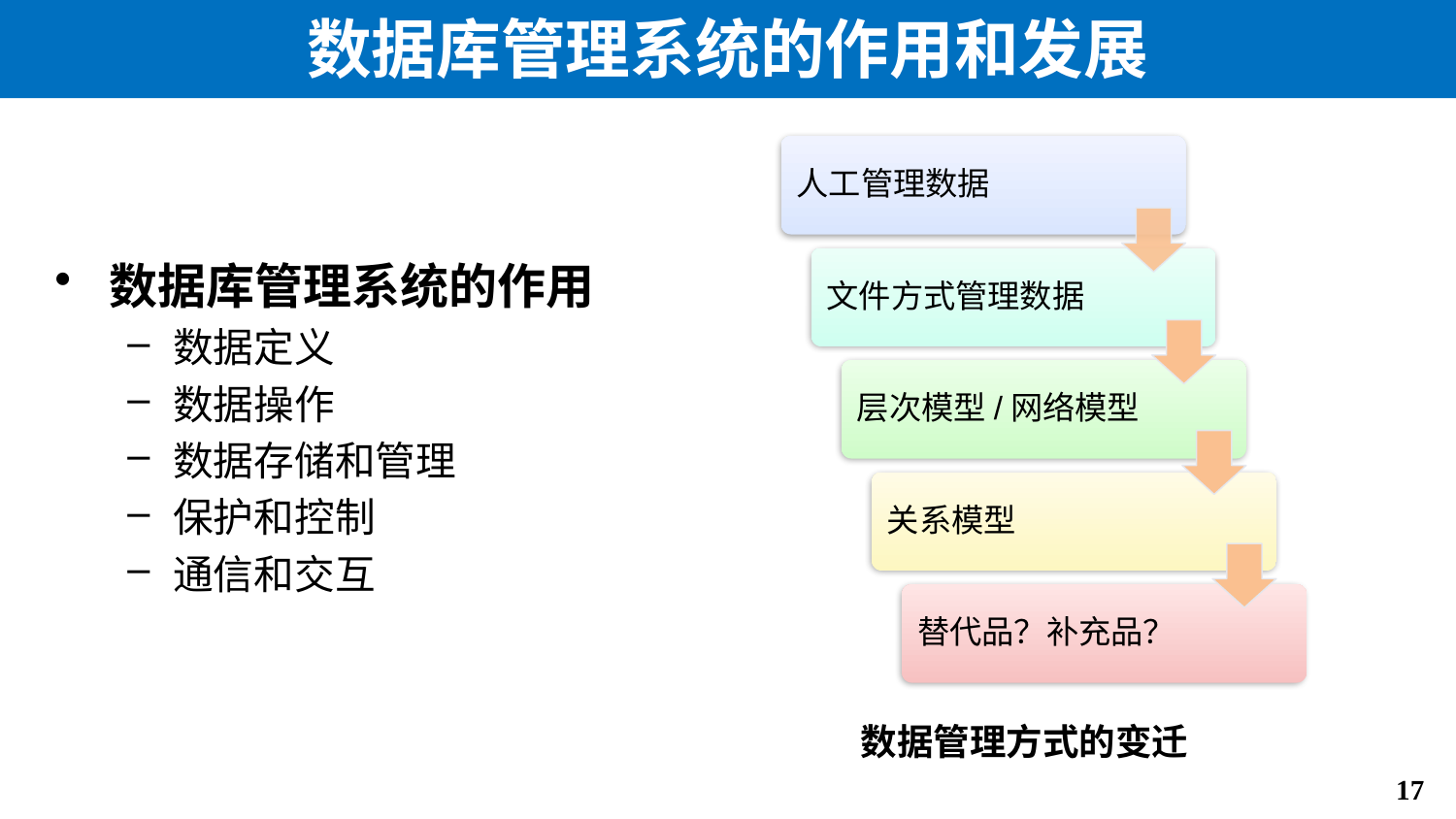

# 数据库管理系统的作用和发展
人工管理数据
文件方式管理数据
层次模型/网络模型
关系模型
替代品？补充品？

数据库管理系统的作用
数据定义
数据操作
数据存储和管理
保护和控制
通信和交互
数据管理方式的变迁